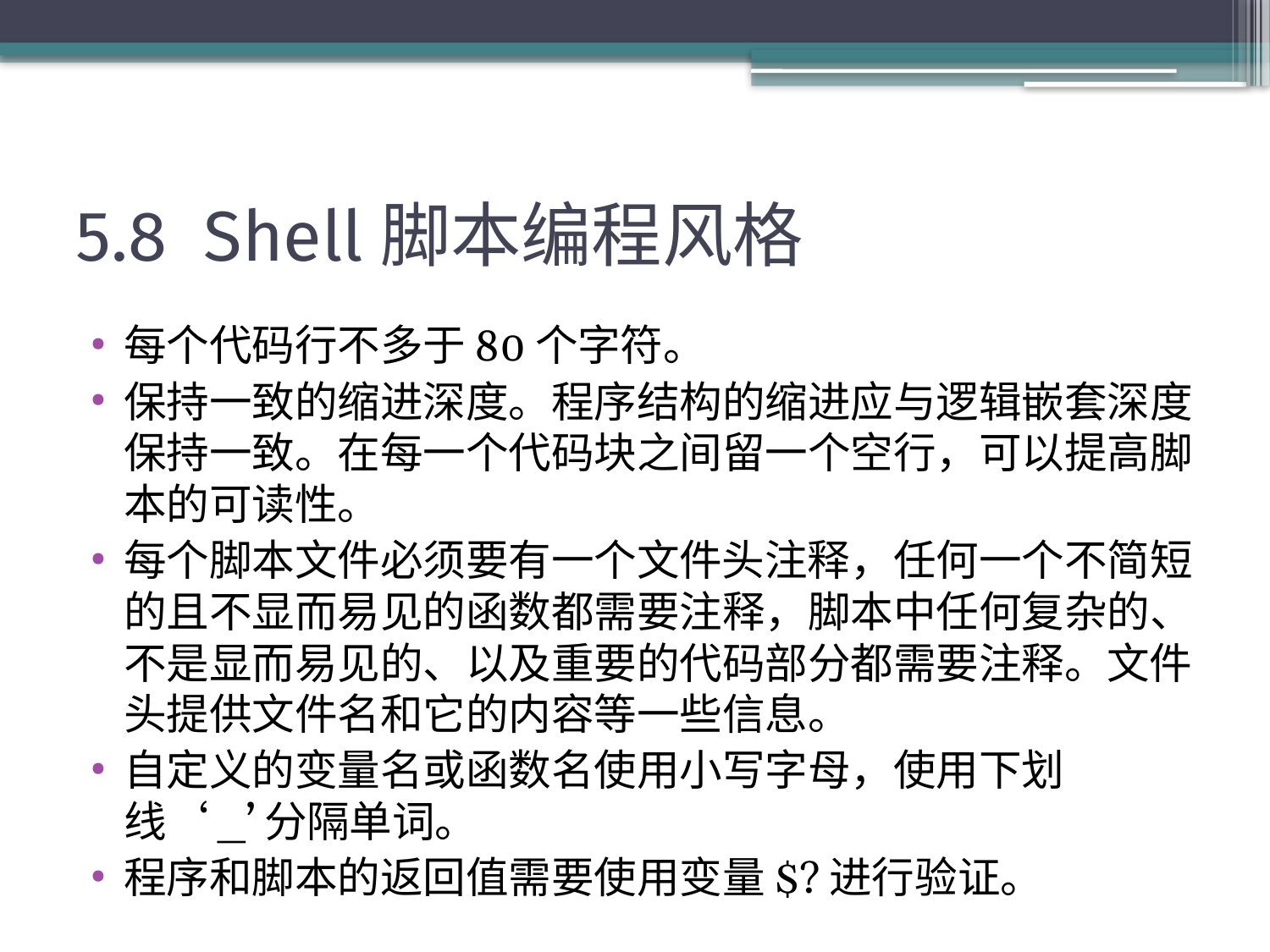

# 5.8  Shell脚本编程风格
每个代码行不多于80个字符。
保持一致的缩进深度。程序结构的缩进应与逻辑嵌套深度保持一致。在每一个代码块之间留一个空行，可以提高脚本的可读性。
每个脚本文件必须要有一个文件头注释，任何一个不简短的且不显而易见的函数都需要注释，脚本中任何复杂的、不是显而易见的、以及重要的代码部分都需要注释。文件头提供文件名和它的内容等一些信息。
自定义的变量名或函数名使用小写字母，使用下划线‘_’分隔单词。
程序和脚本的返回值需要使用变量$?进行验证。